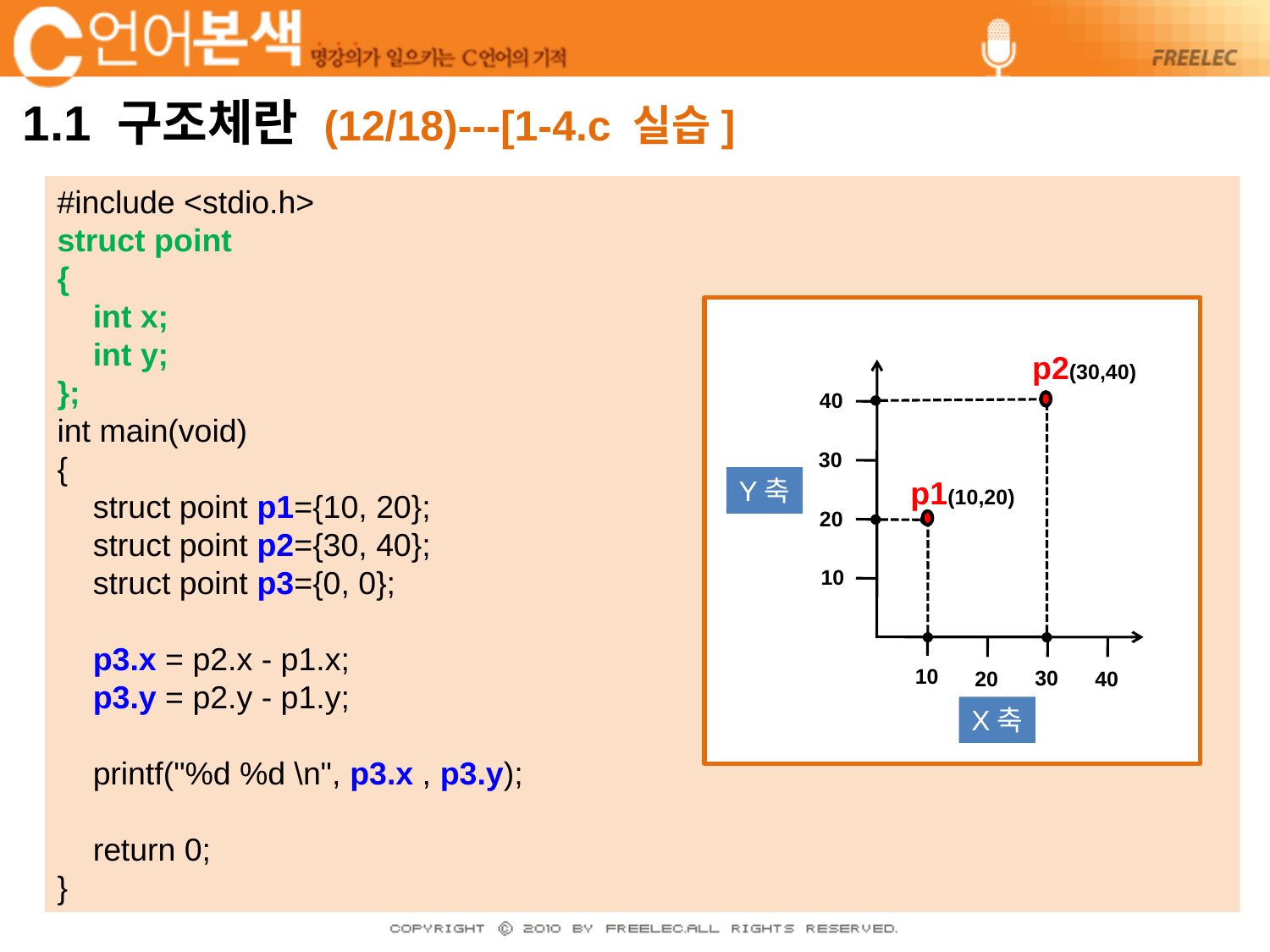

# 1.1 구조체란 (12/18)---[1-4.c 실습]
#include <stdio.h>
struct point
{
    int x;
    int y;
};
int main(void)
{
    struct point p1={10, 20};
    struct point p2={30, 40};
    struct point p3={0, 0};

    p3.x = p2.x - p1.x;
    p3.y = p2.y - p1.y;

    printf("%d %d \n", p3.x , p3.y);

    return 0;
}

p2(30,40)
40

30
p1(10,20)
Y축
20

10
10
30
20
40
X축